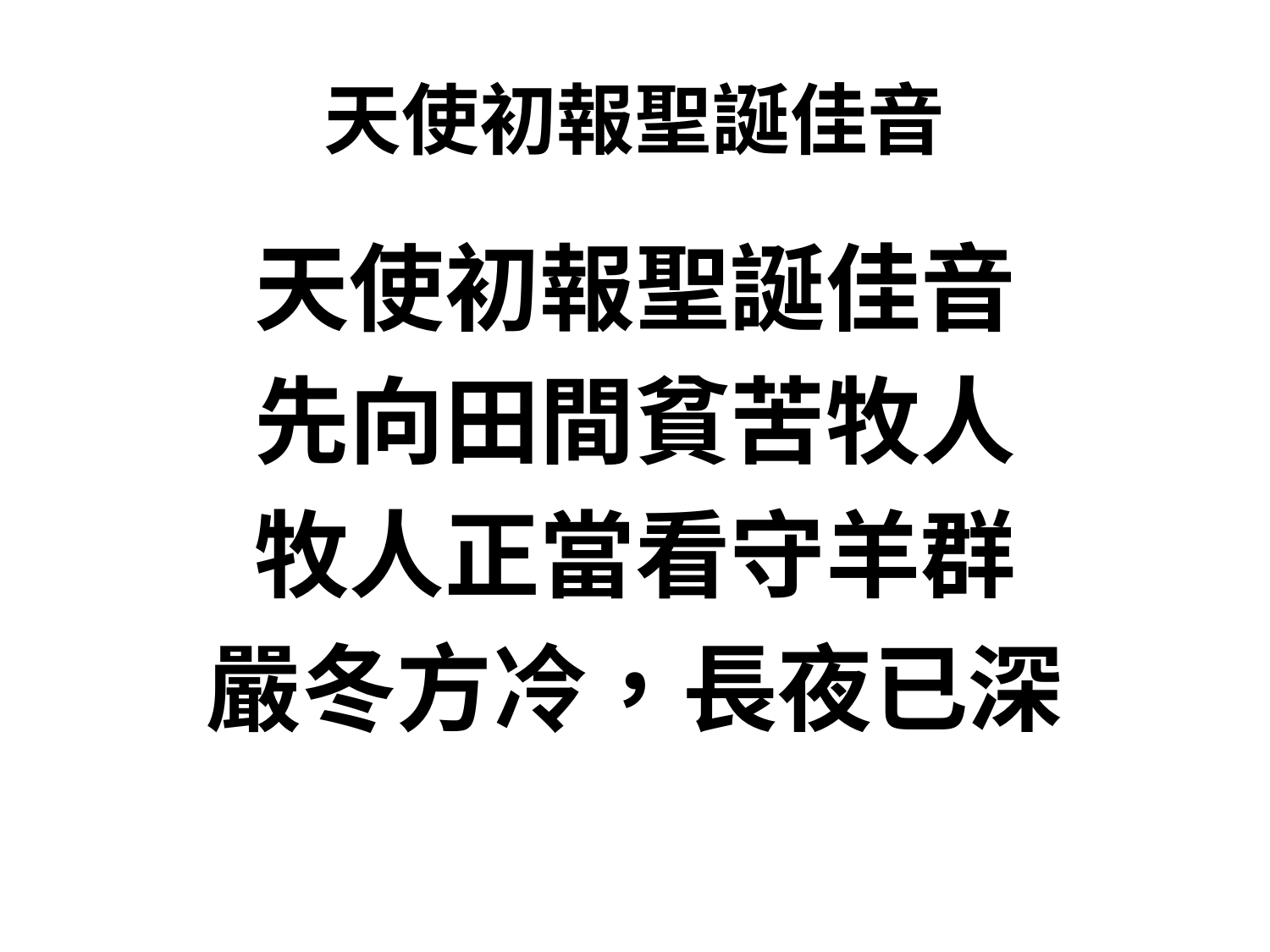

# 天使初報聖誕佳音
天使初報聖誕佳音
先向田間貧苦牧人
牧人正當看守羊群
嚴冬方冷，長夜已深